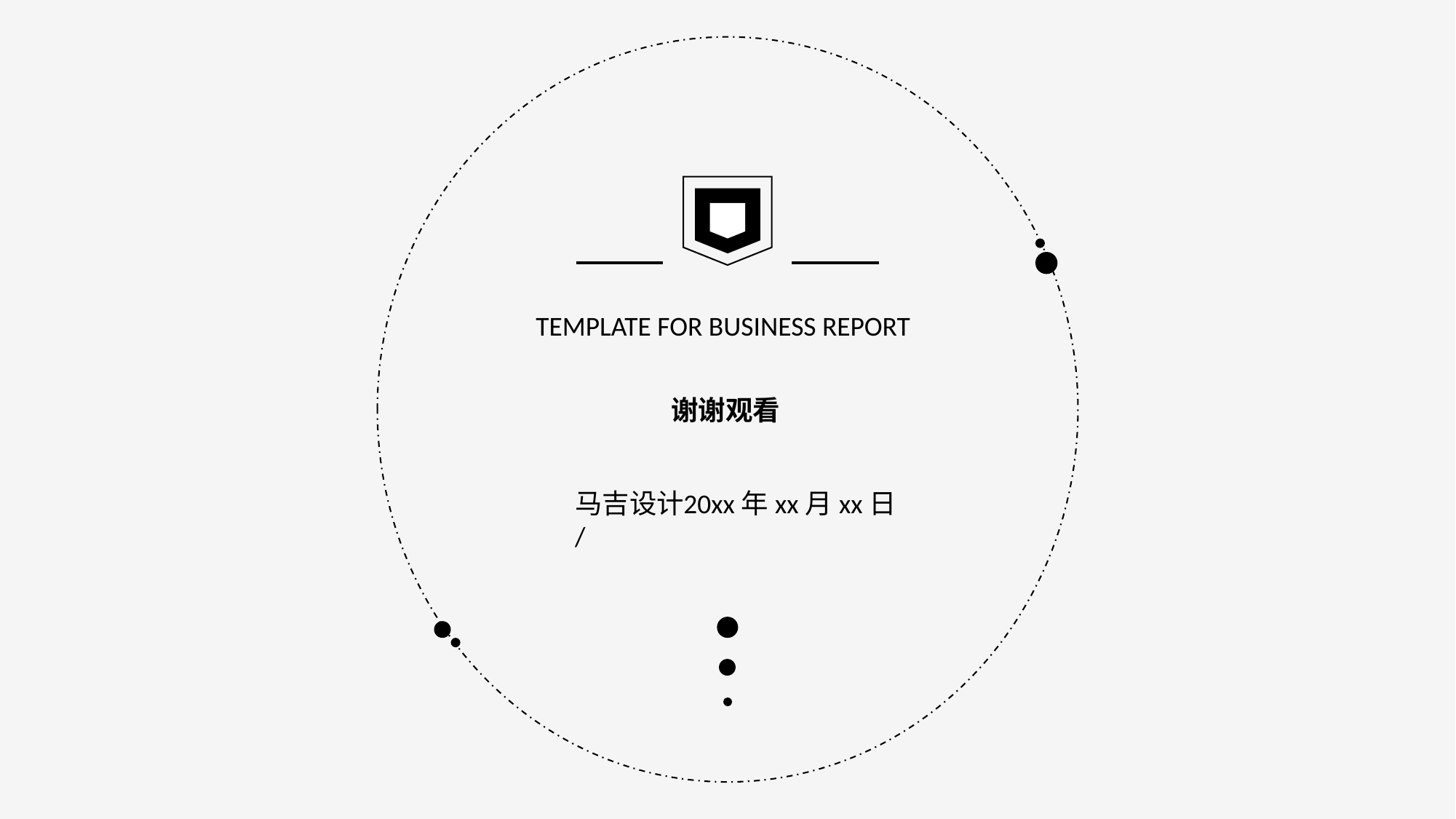

TEMPLATE FOR BUSINESS REPORT
谢谢观看
马吉设计/
20xx年xx月xx日